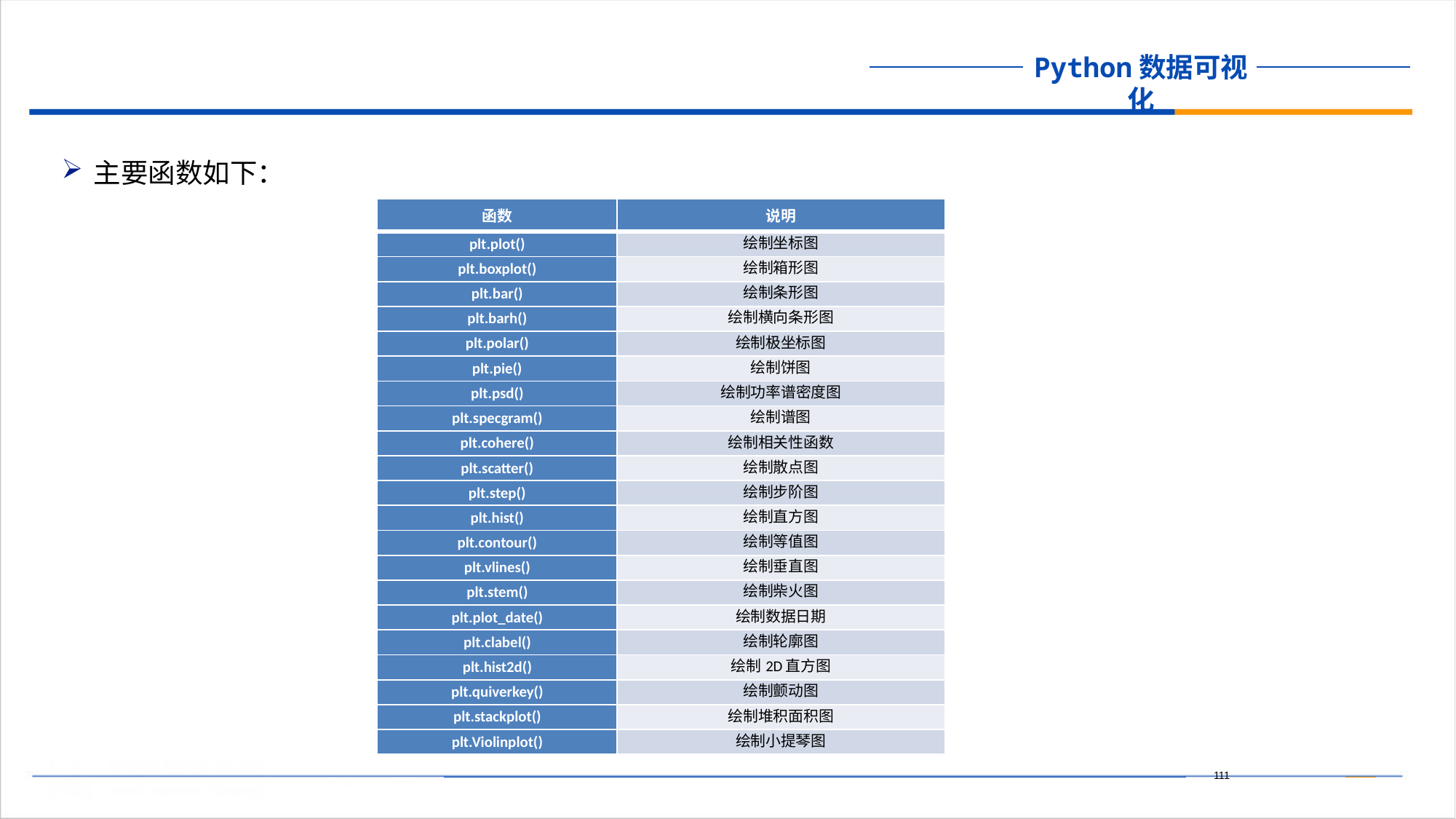

主要函数如下：
| 函数 | 说明 |
| --- | --- |
| plt.plot() | 绘制坐标图 |
| plt.boxplot() | 绘制箱形图 |
| plt.bar() | 绘制条形图 |
| plt.barh() | 绘制横向条形图 |
| plt.polar() | 绘制极坐标图 |
| plt.pie() | 绘制饼图 |
| plt.psd() | 绘制功率谱密度图 |
| plt.specgram() | 绘制谱图 |
| plt.cohere() | 绘制相关性函数 |
| plt.scatter() | 绘制散点图 |
| plt.step() | 绘制步阶图 |
| plt.hist() | 绘制直方图 |
| plt.contour() | 绘制等值图 |
| plt.vlines() | 绘制垂直图 |
| plt.stem() | 绘制柴火图 |
| plt.plot\_date() | 绘制数据日期 |
| plt.clabel() | 绘制轮廓图 |
| plt.hist2d() | 绘制2D直方图 |
| plt.quiverkey() | 绘制颤动图 |
| plt.stackplot() | 绘制堆积面积图 |
| plt.Violinplot() | 绘制小提琴图 |